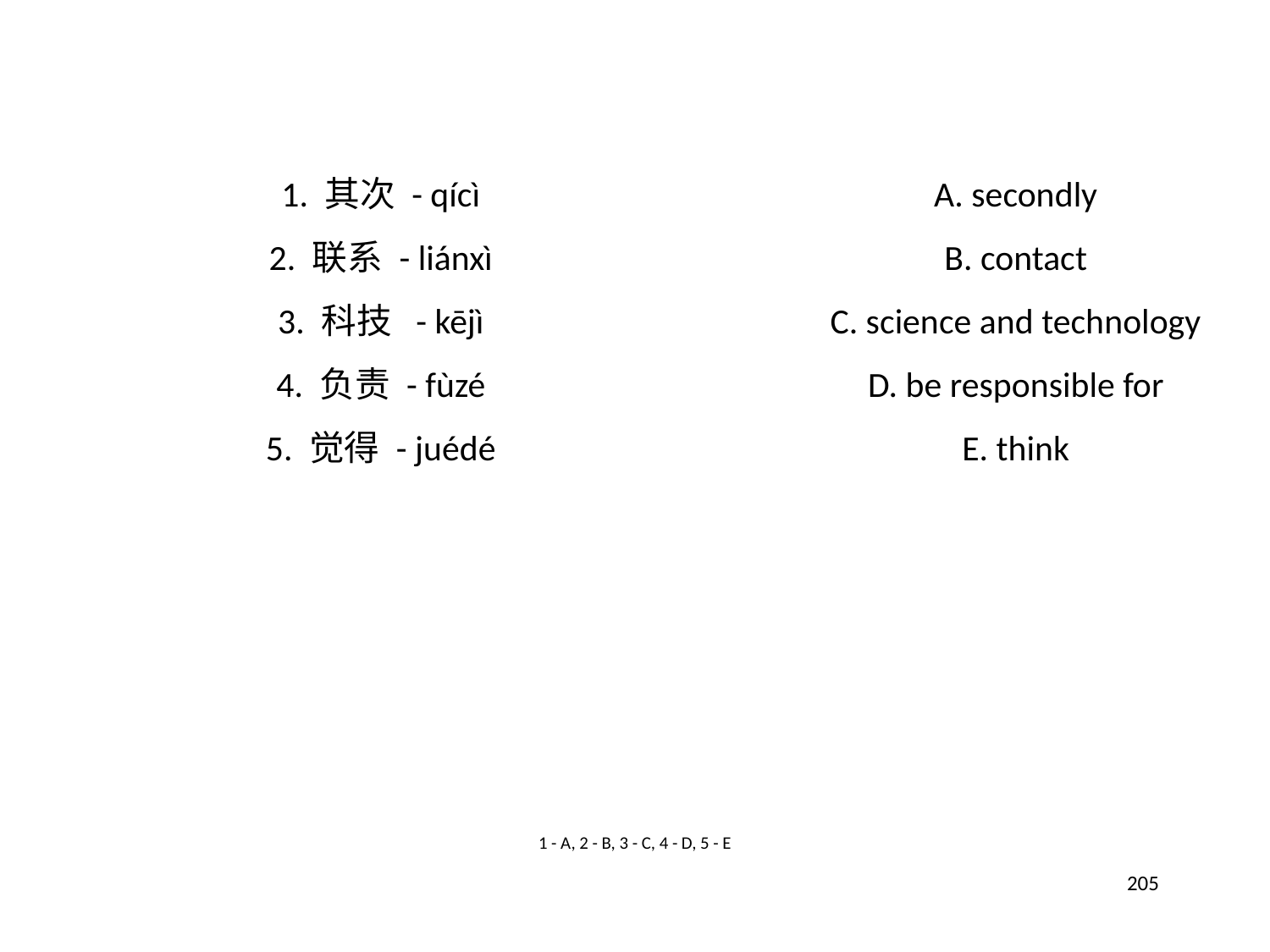

1. 其次 - qícì

A. secondly

2. 联系 - liánxì

B. contact

3. 科技  - kējì

C. science and technology

4. 负责 - fùzé

D. be responsible for

5. 觉得 - juédé

E. think
1 - A, 2 - B, 3 - C, 4 - D, 5 - E

205